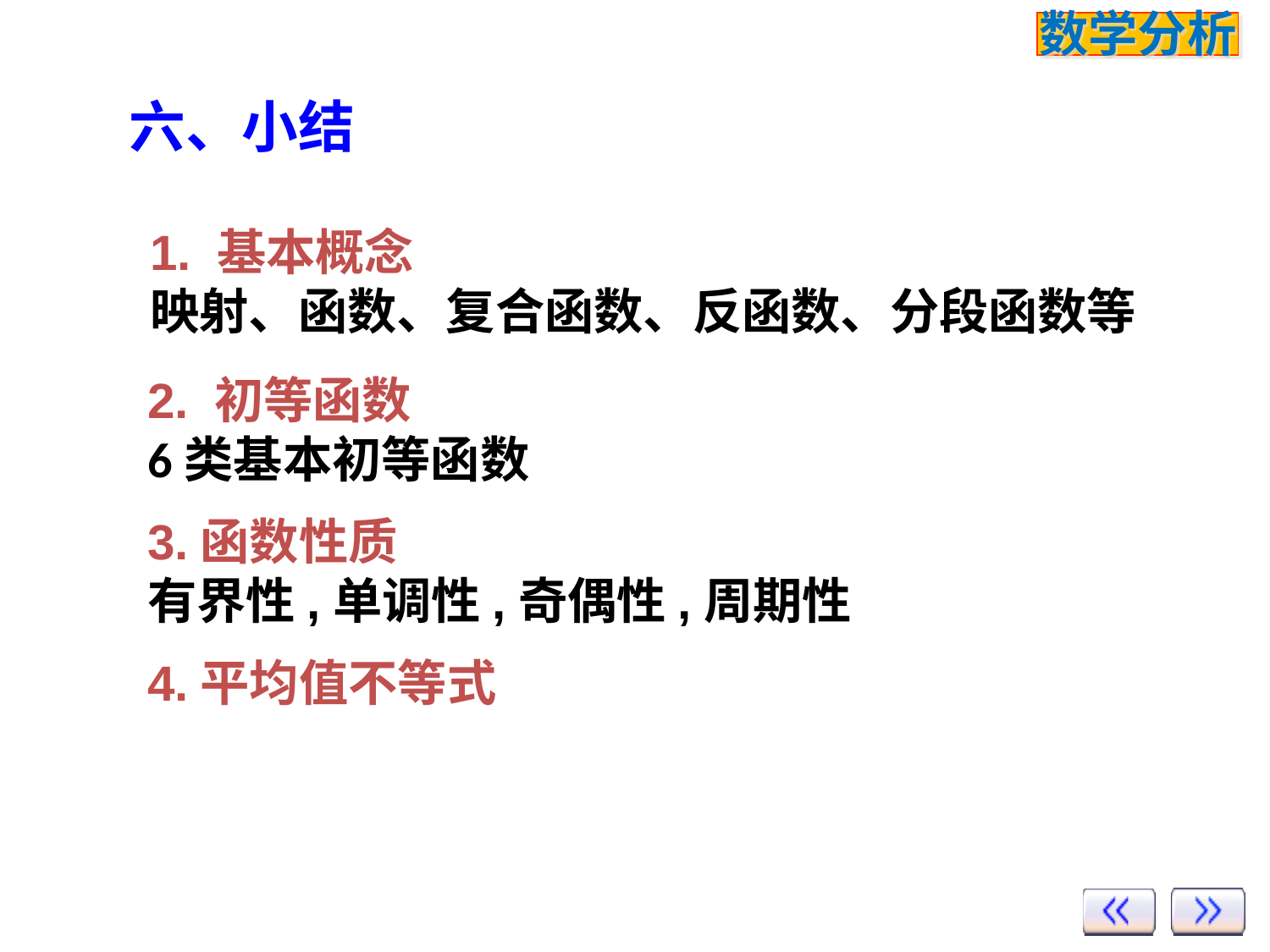

# 六、小结
1. 基本概念
映射、函数、复合函数、反函数、分段函数等
2. 初等函数
6类基本初等函数

3.函数性质
有界性,单调性,奇偶性,周期性
4.平均值不等式